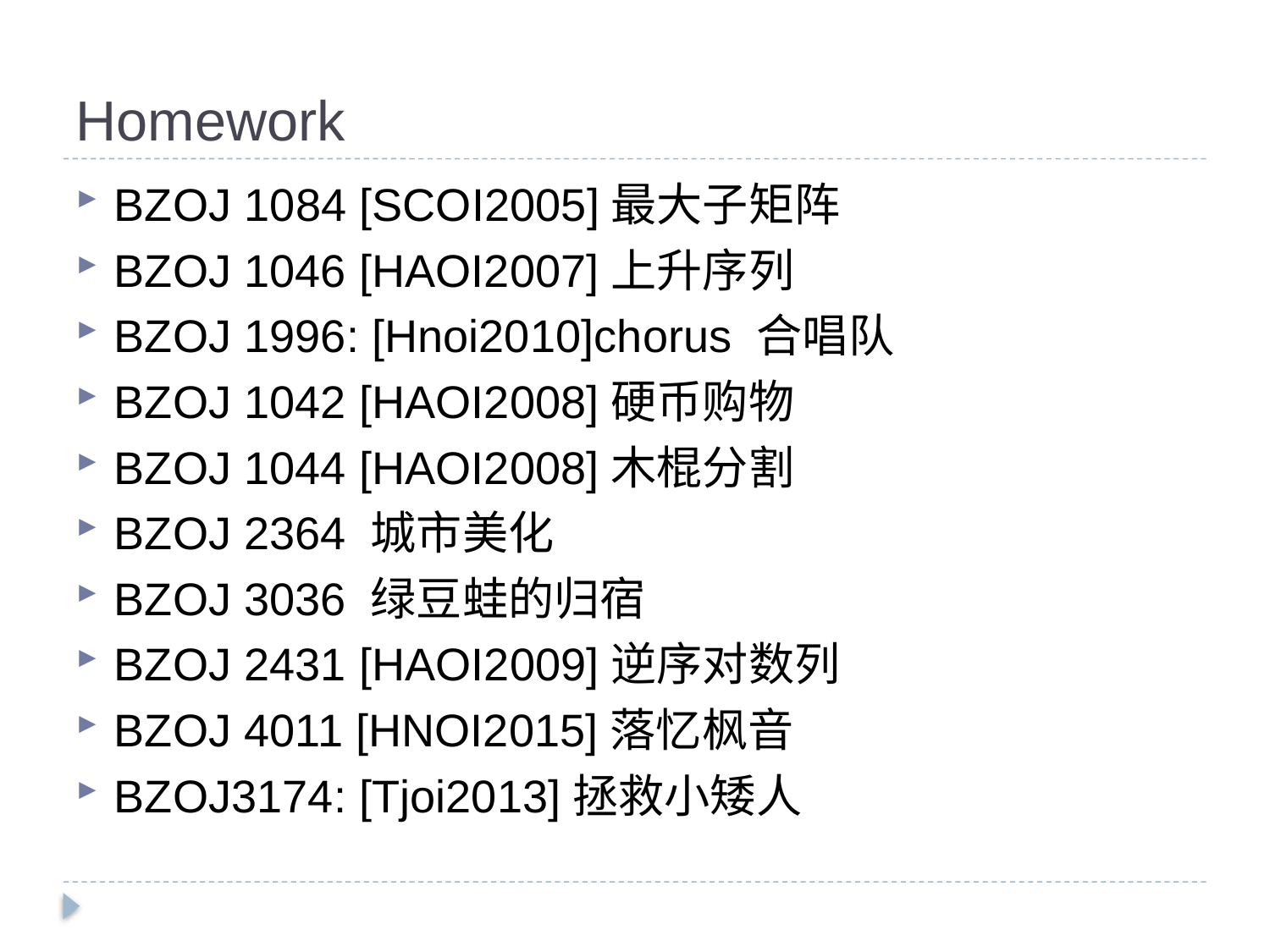

# Homework
BZOJ 1084 [SCOI2005]最大子矩阵
BZOJ 1046 [HAOI2007]上升序列
BZOJ 1996: [Hnoi2010]chorus 合唱队
BZOJ 1042 [HAOI2008]硬币购物
BZOJ 1044 [HAOI2008]木棍分割
BZOJ 2364 城市美化
BZOJ 3036 绿豆蛙的归宿
BZOJ 2431 [HAOI2009]逆序对数列
BZOJ 4011 [HNOI2015]落忆枫音
BZOJ3174: [Tjoi2013]拯救小矮人